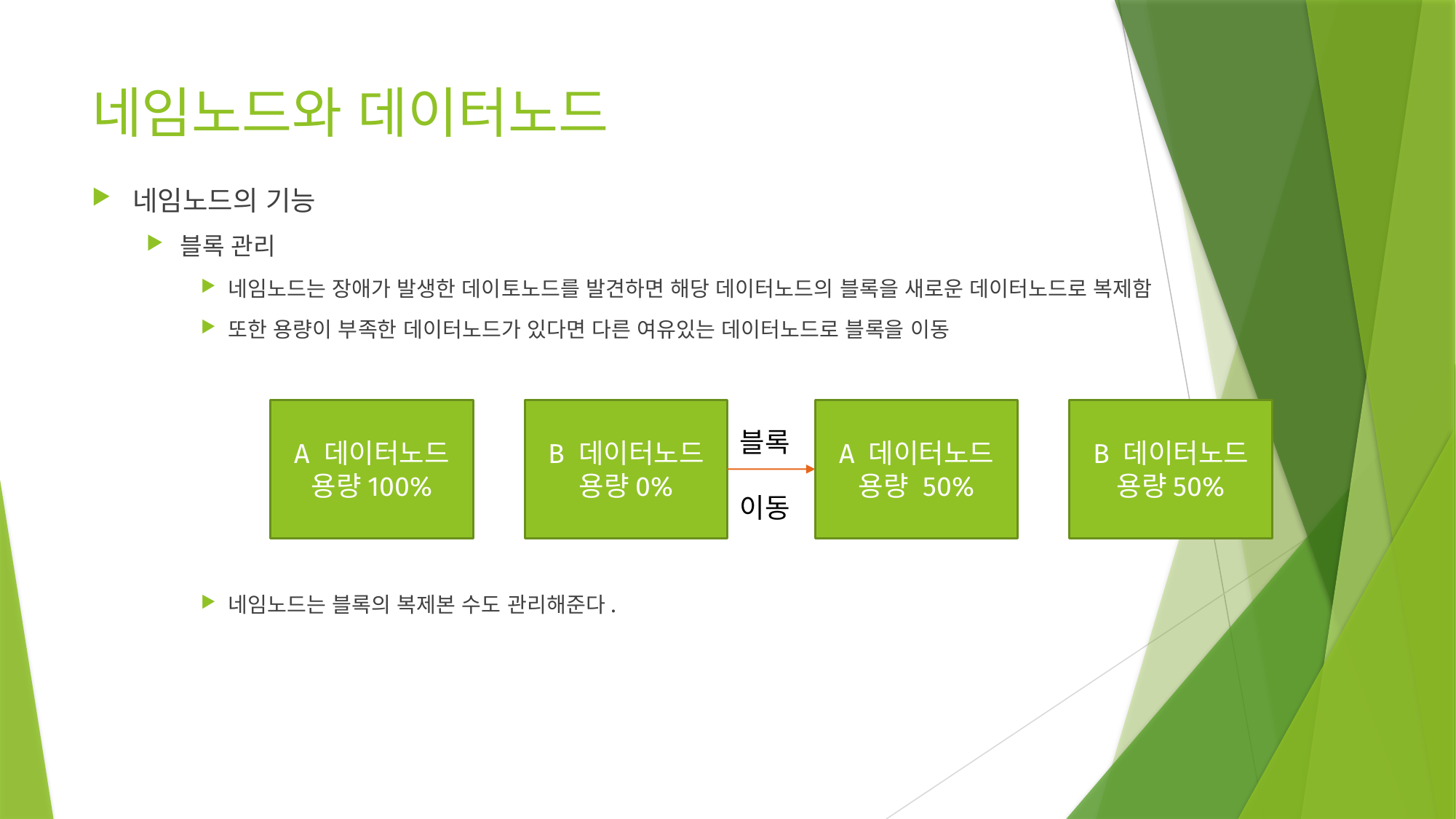

# 네임노드와 데이터노드
네임노드의 기능
블록 관리
네임노드는 장애가 발생한 데이토노드를 발견하면 해당 데이터노드의 블록을 새로운 데이터노드로 복제함
또한 용량이 부족한 데이터노드가 있다면 다른 여유있는 데이터노드로 블록을 이동

네임노드는 블록의 복제본 수도 관리해준다.

A 데이터노드
용량100%
B 데이터노드
용량0%
A 데이터노드
용량 50%
B 데이터노드
용량50%
블록

이동